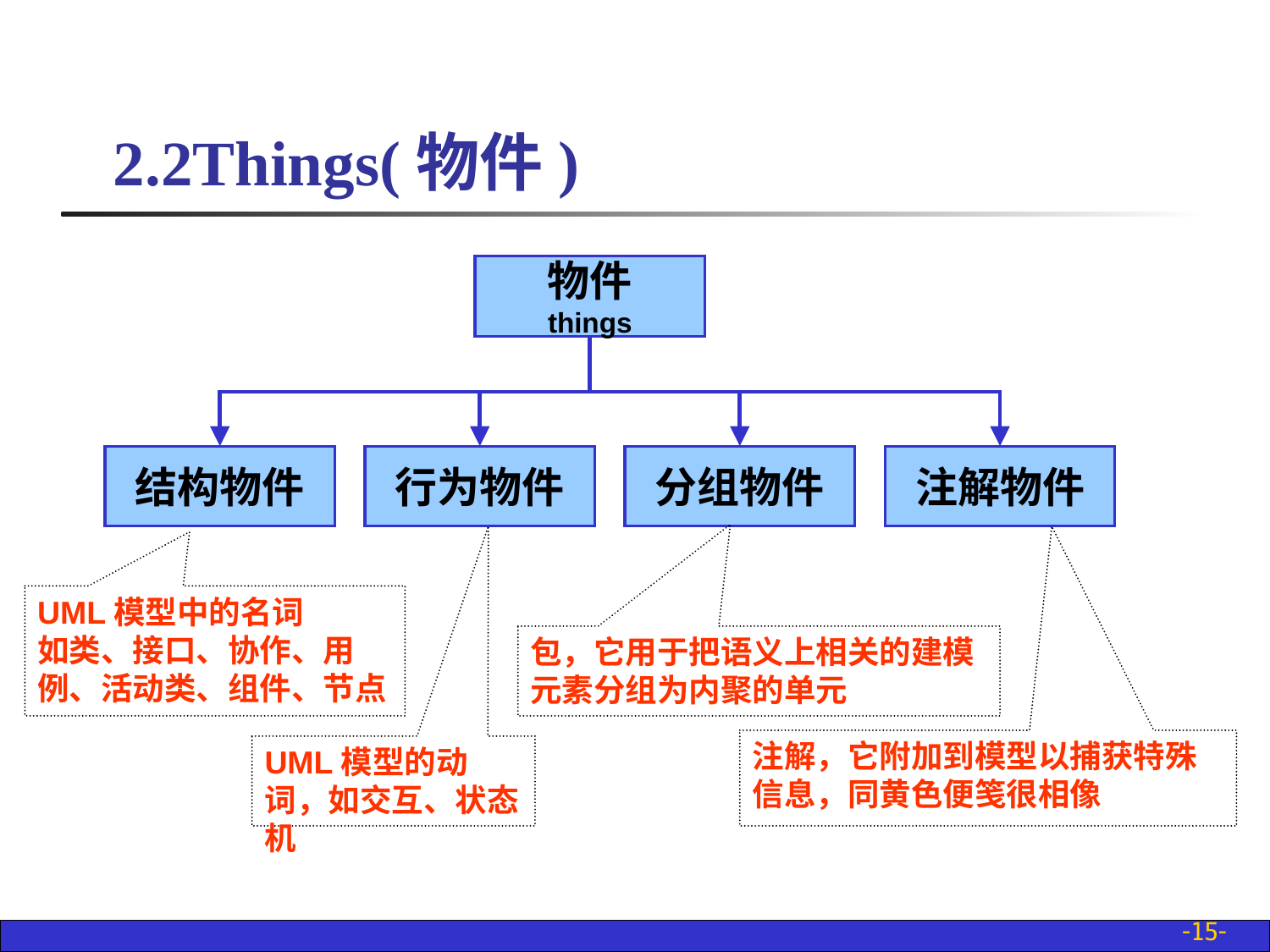

2.2Things(物件)
物件
things
结构物件
行为物件
分组物件
注解物件
UML模型中的名词
如类、接口、协作、用例、活动类、组件、节点
包，它用于把语义上相关的建模元素分组为内聚的单元
注解，它附加到模型以捕获特殊信息，同黄色便笺很相像
UML模型的动词，如交互、状态机
-15-